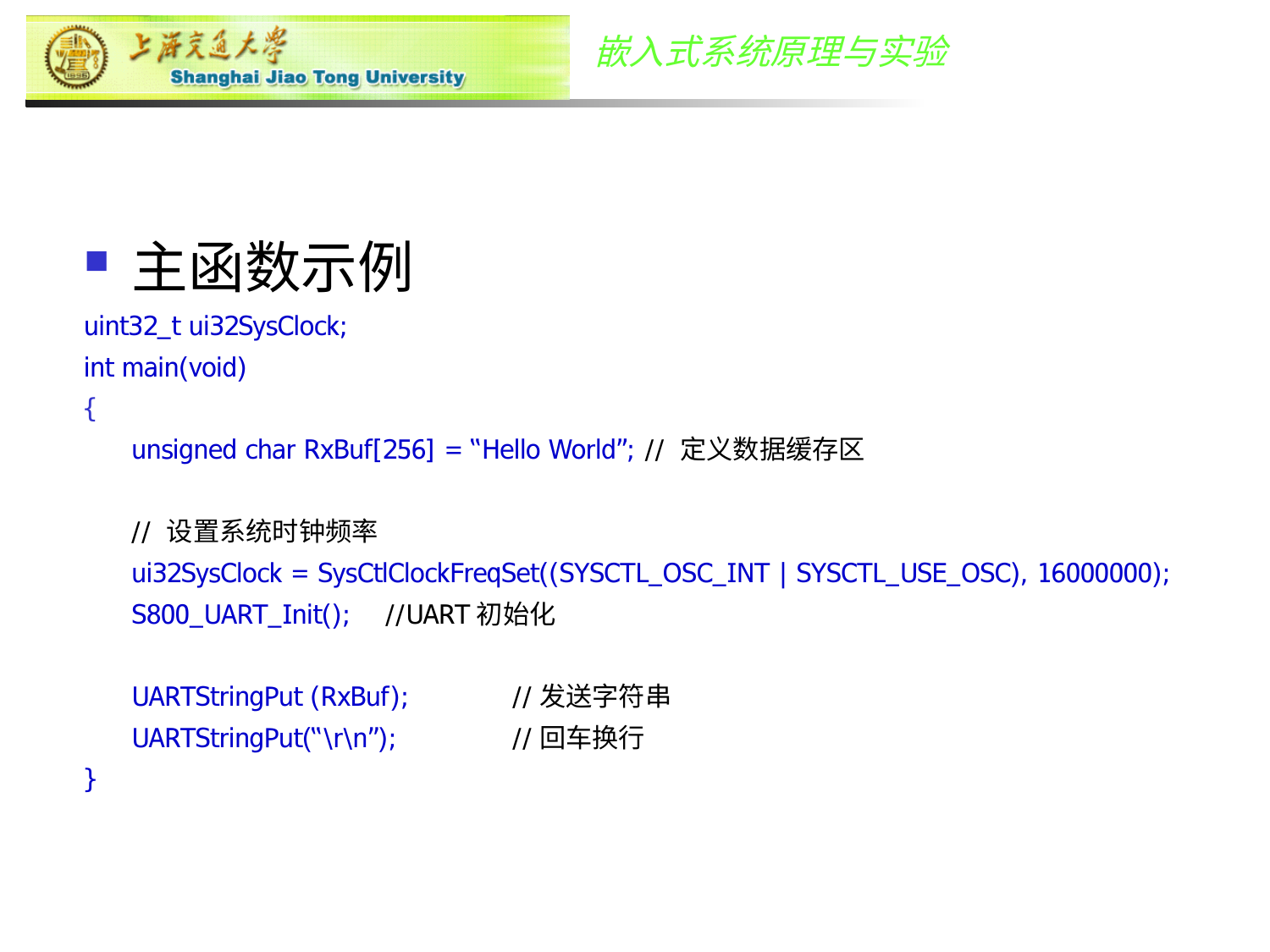

主函数示例
uint32_t ui32SysClock;
int main(void)
{
	unsigned char RxBuf[256] = “Hello World”; // 定义数据缓存区

	// 设置系统时钟频率
	ui32SysClock = SysCtlClockFreqSet((SYSCTL_OSC_INT | SYSCTL_USE_OSC), 16000000);
	S800_UART_Init(); 	//UART初始化

	UARTStringPut (RxBuf); 	//发送字符串
	UARTStringPut(“\r\n”); 	//回车换行
}